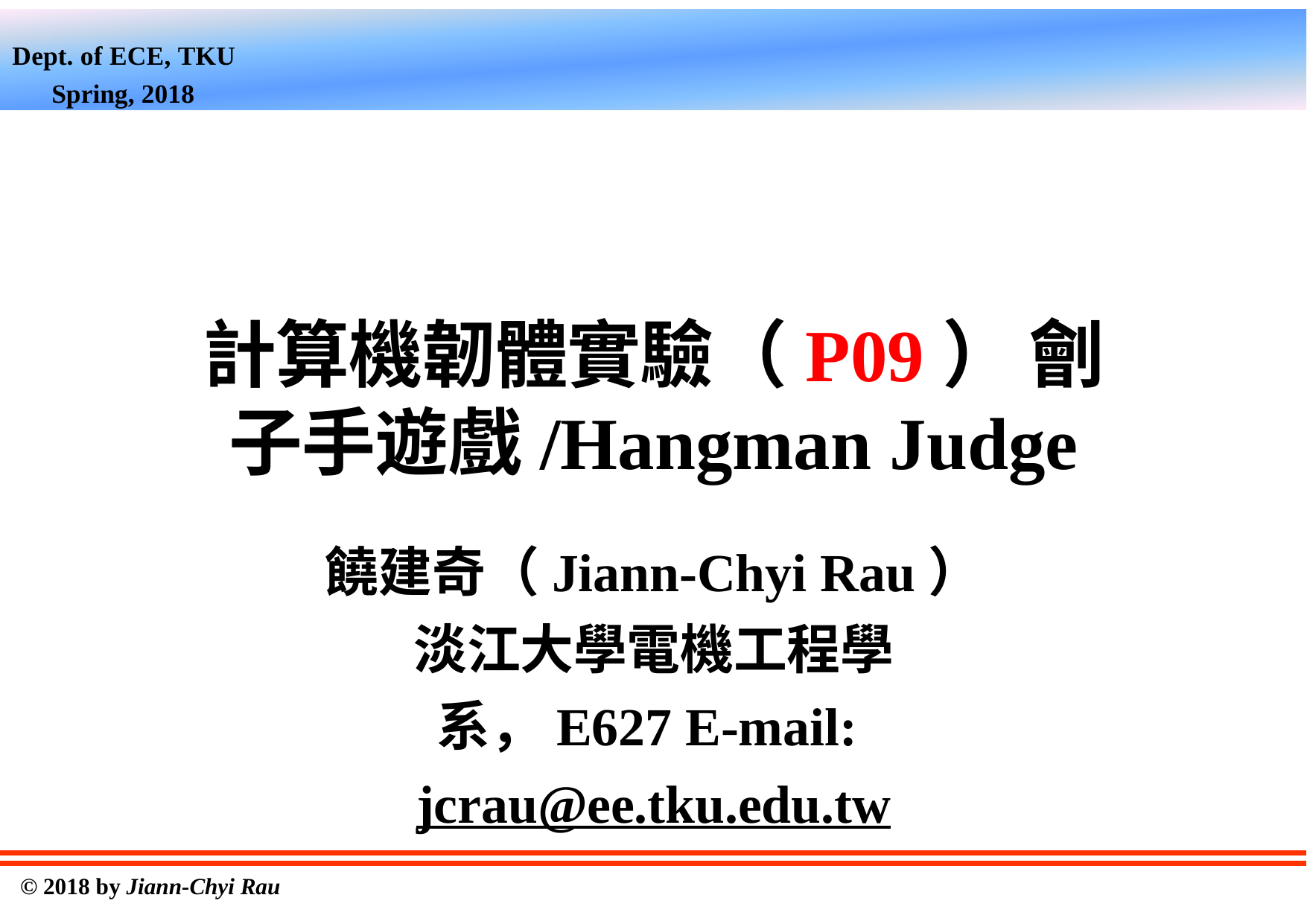

Dept. of ECE, TKU Spring, 2018
計算機韌體實驗（P09） 劊子手遊戲/Hangman Judge
饒建奇（Jiann-Chyi Rau） 淡江大學電機工程學系，E627 E-mail: jcrau@ee.tku.edu.tw

© 2018 by Jiann-Chyi Rau